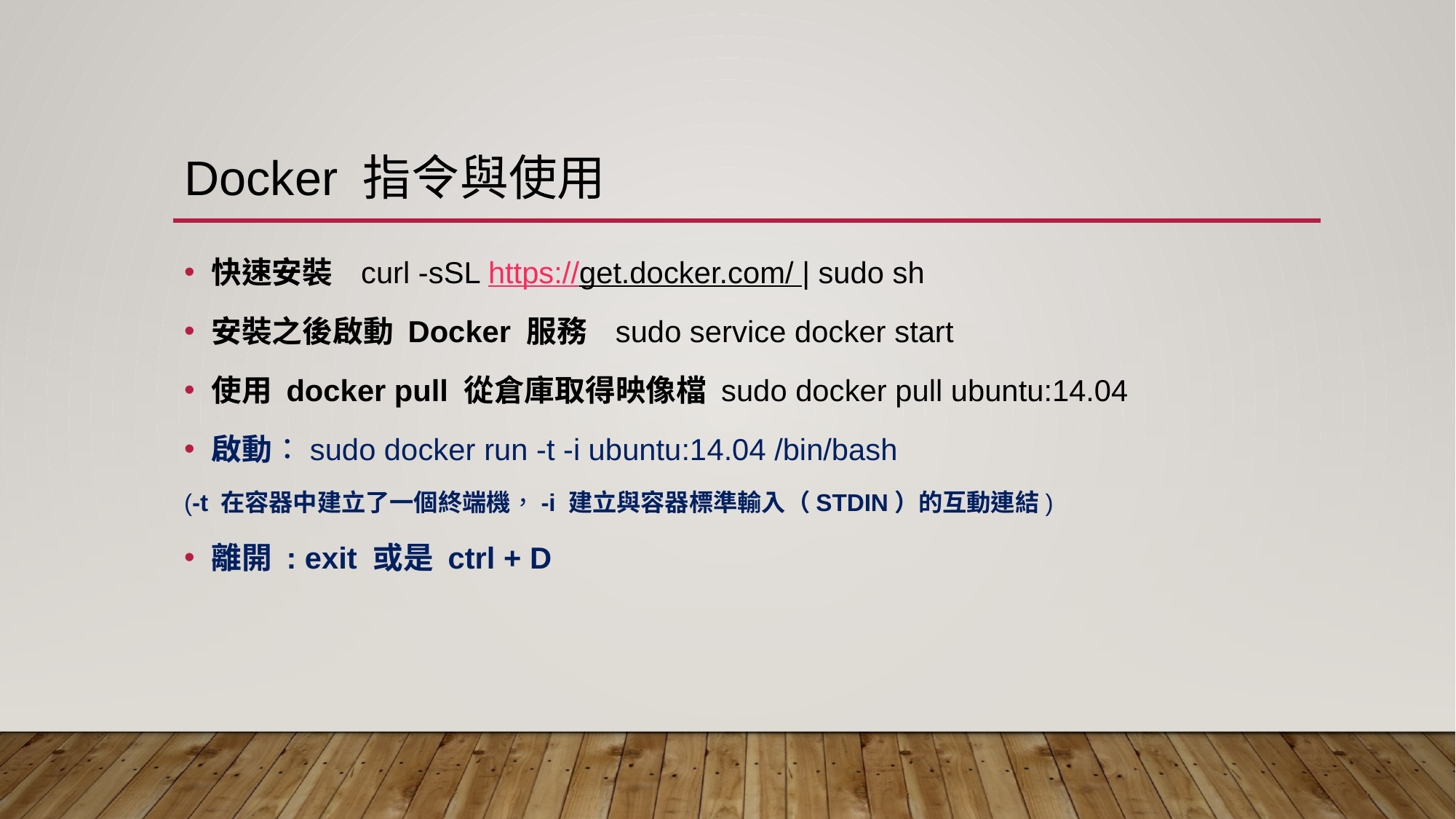

# Docker 指令與使用
快速安裝   curl -sSL https://get.docker.com/ | sudo sh
安裝之後啟動 Docker 服務   sudo service docker start
使用 docker pull 從倉庫取得映像檔 sudo docker pull ubuntu:14.04
啟動：sudo docker run -t -i ubuntu:14.04 /bin/bash
(-t 在容器中建立了一個終端機，-i 建立與容器標準輸入（STDIN）的互動連結)
離開 : exit 或是 ctrl + D